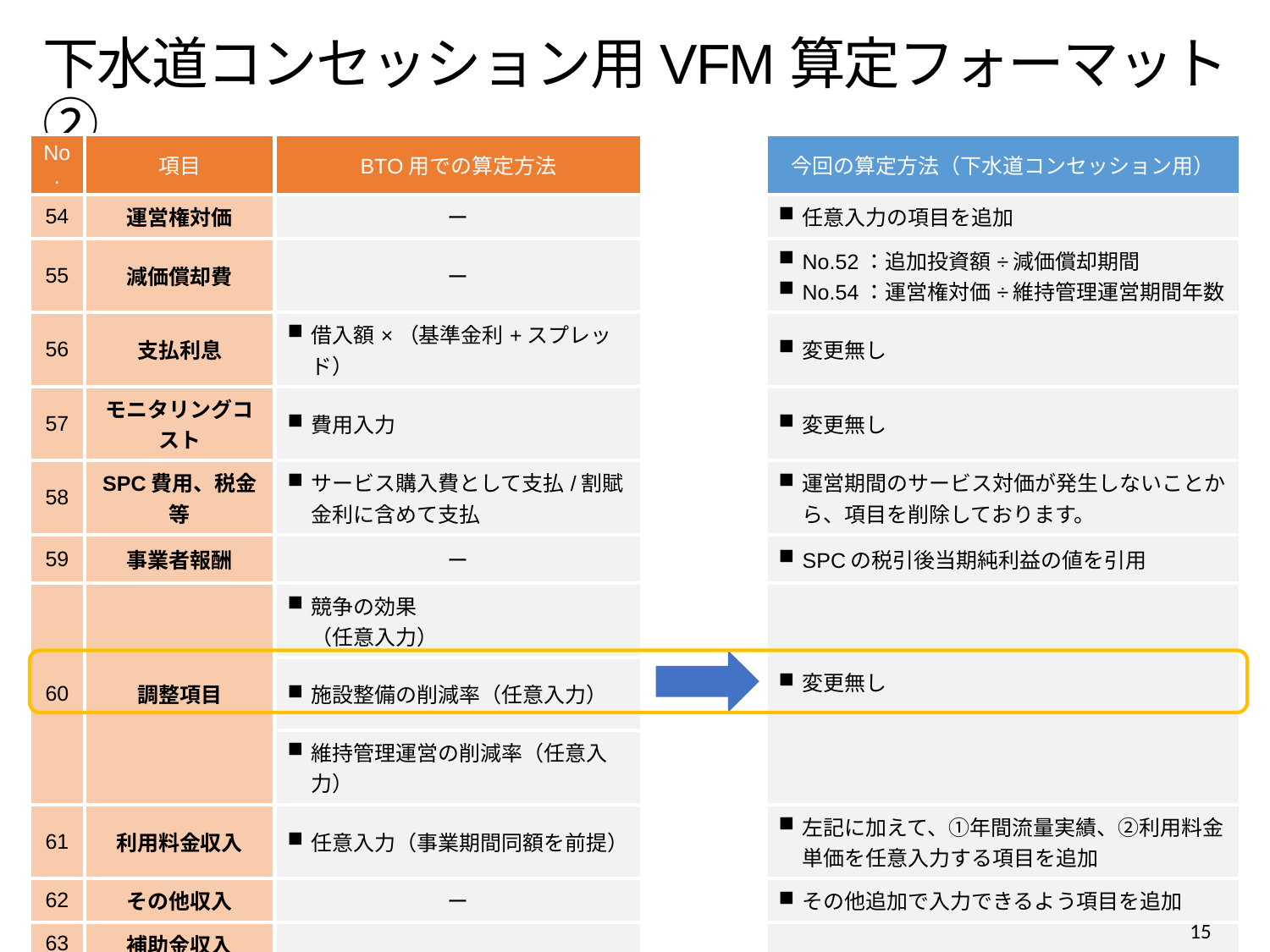

# 下水道コンセッション用VFM算定フォーマット②
| No. | 項目 | BTO用での算定方法 |  | 今回の算定方法（下水道コンセッション用） |
| --- | --- | --- | --- | --- |
| 54 | 運営権対価 | ー |  | 任意入力の項目を追加 |
| 55 | 減価償却費 | ー |  | No.52：追加投資額÷減価償却期間 No.54：運営権対価÷維持管理運営期間年数 |
| 56 | 支払利息 | 借入額×（基準金利+スプレッド） |  | 変更無し |
| 57 | モニタリングコスト | 費用入力 |  | 変更無し |
| 58 | SPC費用、税金等 | サービス購入費として支払/割賦金利に含めて支払 |  | 運営期間のサービス対価が発生しないことから、項目を削除しております。 |
| 59 | 事業者報酬 | ー |  | SPCの税引後当期純利益の値を引用 |
| 60 | 調整項目 | 競争の効果 （任意入力） |  | 変更無し |
|  |  | 施設整備の削減率（任意入力） |  |  |
|  |  |  |  |  |
|  |  |  |  |  |
|  |  | 維持管理運営の削減率（任意入力） |  |  |
| 61 | 利用料金収入 | 任意入力（事業期間同額を前提） |  | 左記に加えて、①年間流量実績、②利用料金単価を任意入力する項目を追加 |
| 62 | その他収入 | ー |  | その他追加で入力できるよう項目を追加 |
| 63 | 補助金収入 | 任意入力 |  | 変更無し |
| 64 | 起債への交付率 |  |  |  |
| 65 | 起債充当率 |  |  |  |
| 66 | 償還期間 |  |  |  |
| 67 | 地方債利息 |  |  |  |

15